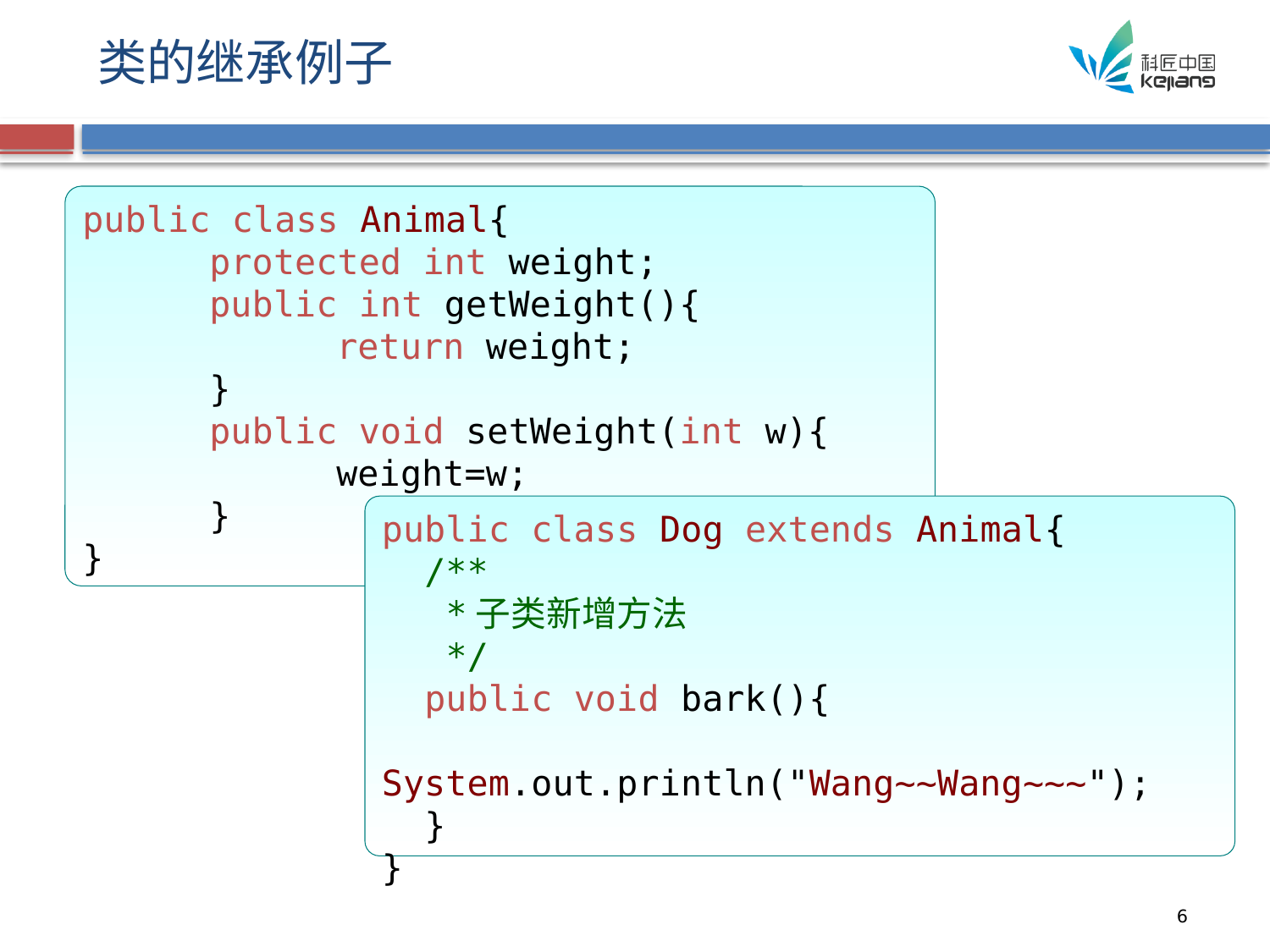

# 类的继承例子
public class Animal{
	protected int weight;
	public int getWeight(){
		return weight;
	}
	public void setWeight(int w){
		weight=w;
	}
}
public class Dog extends Animal{
  /**
   *子类新增方法
   */
  public void bark(){
    System.out.println("Wang~~Wang~~~");
  }
}
6